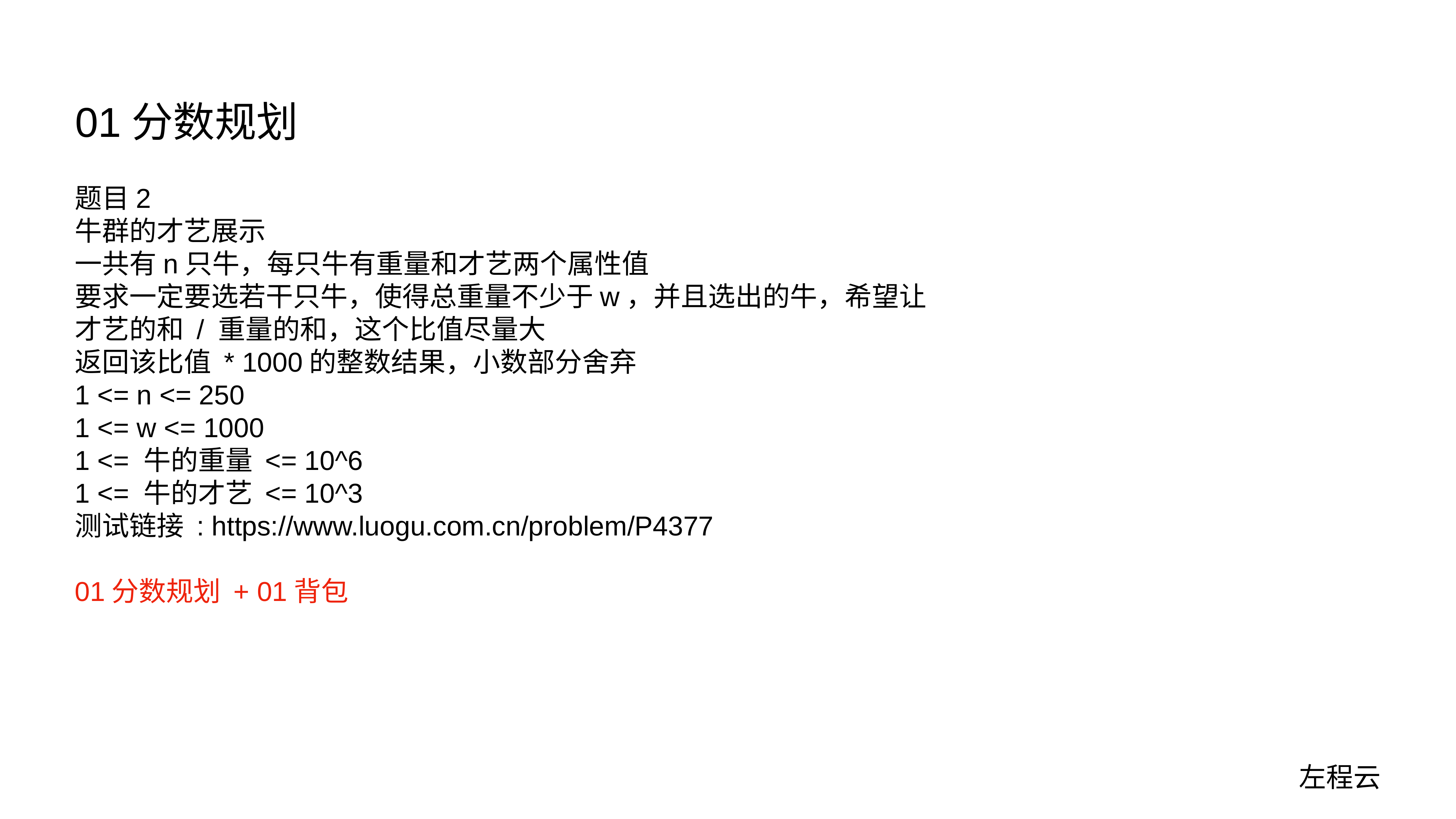

# 01分数规划
题目2
牛群的才艺展示
一共有n只牛，每只牛有重量和才艺两个属性值
要求一定要选若干只牛，使得总重量不少于w，并且选出的牛，希望让
才艺的和 / 重量的和，这个比值尽量大
返回该比值 * 1000的整数结果，小数部分舍弃
1 <= n <= 250
1 <= w <= 1000
1 <= 牛的重量 <= 10^6
1 <= 牛的才艺 <= 10^3
测试链接 : https://www.luogu.com.cn/problem/P4377

01分数规划 + 01背包
左程云